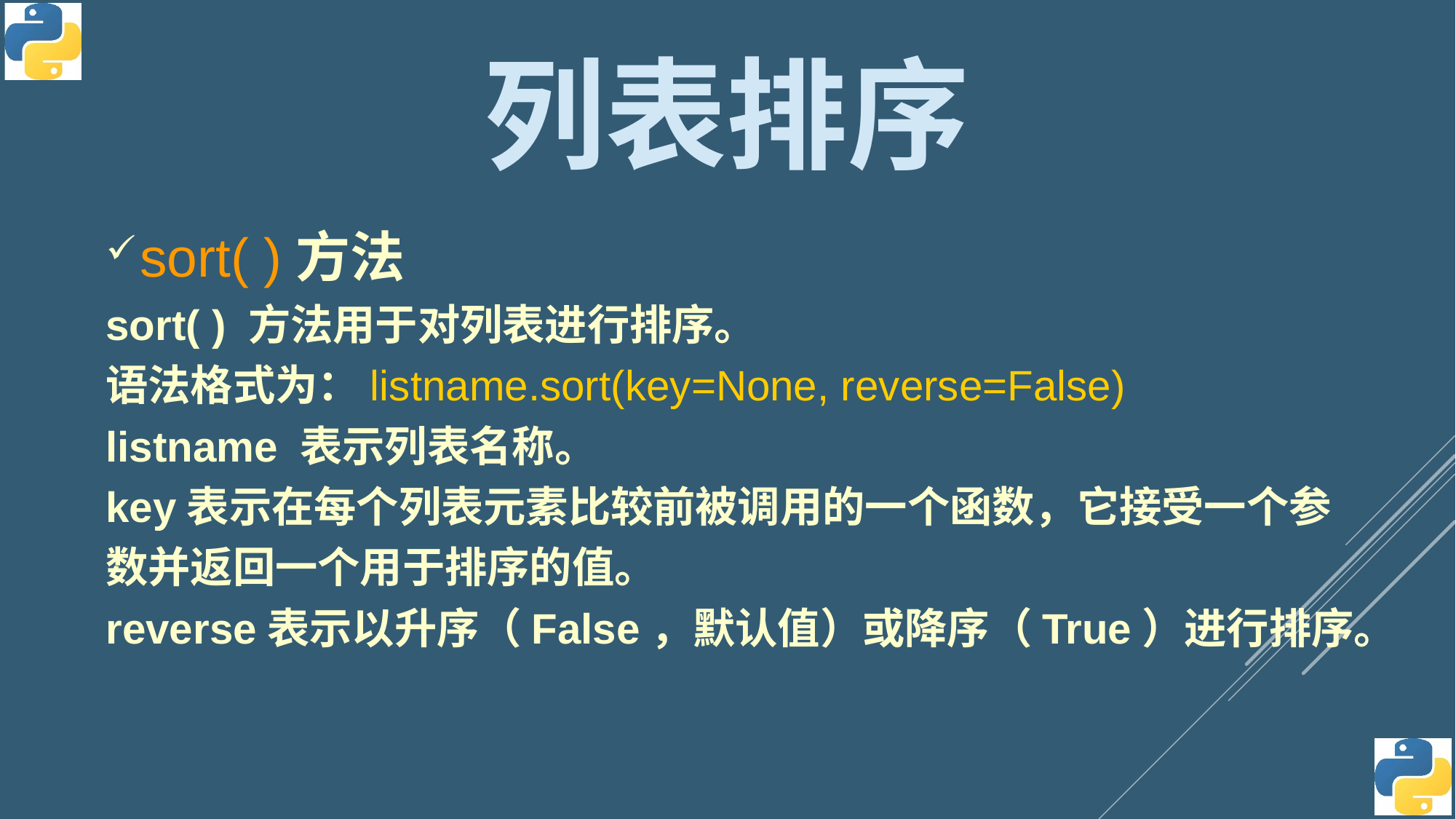

列表排序
sort( )方法
sort( ) 方法用于对列表进行排序。
语法格式为：listname.sort(key=None, reverse=False)
listname 表示列表名称。
key表示在每个列表元素比较前被调用的一个函数，它接受一个参数并返回一个用于排序的值。
reverse表示以升序（False，默认值）或降序（True）进行排序。